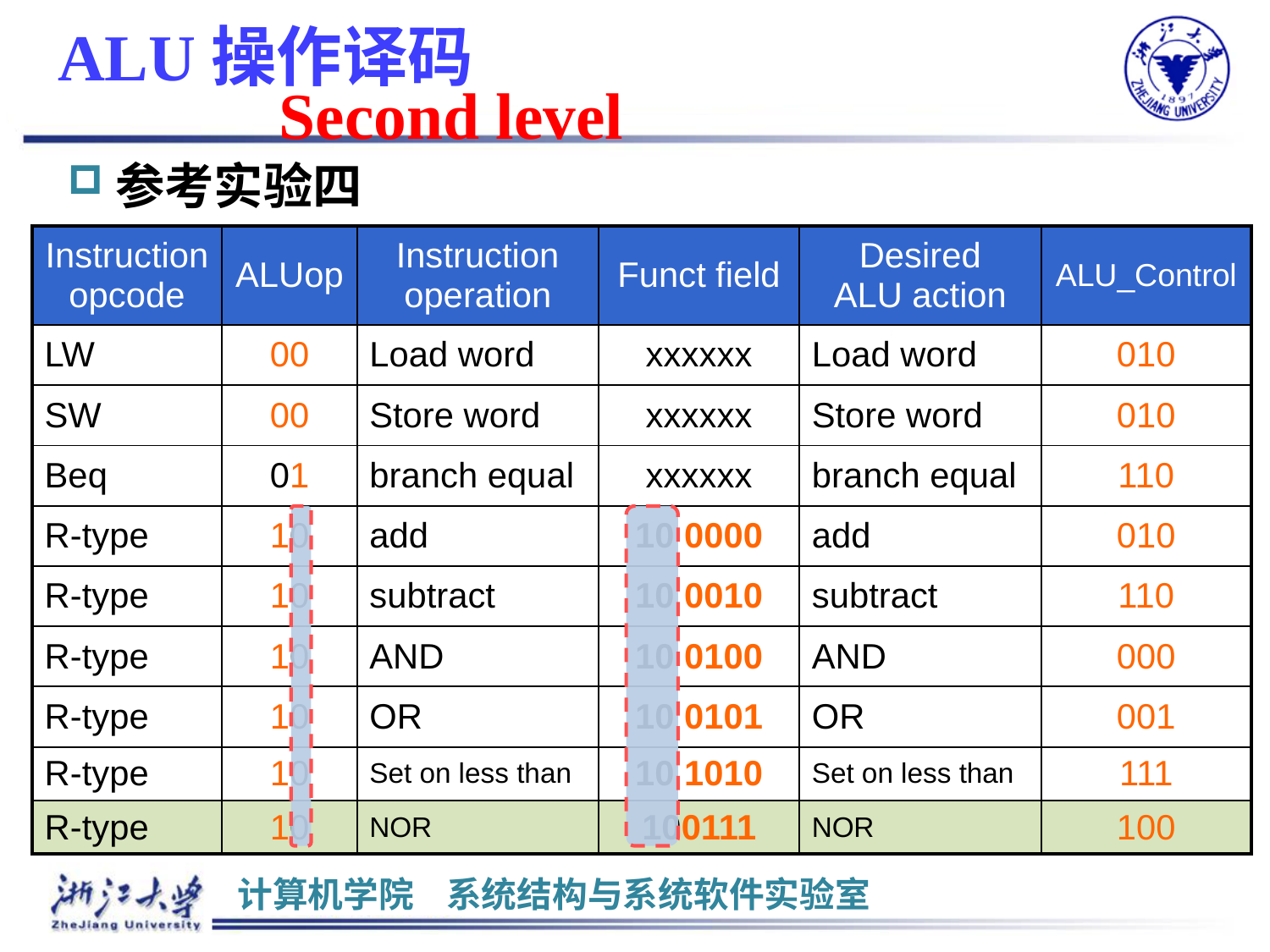

# ALU操作译码 Second level
参考实验四

| Instruction opcode | ALUop | Instruction operation | Funct field | Desired ALU action | ALU\_Control |
| --- | --- | --- | --- | --- | --- |
| LW | 00 | Load word | xxxxxx | Load word | 010 |
| SW | 00 | Store word | xxxxxx | Store word | 010 |
| Beq | 01 | branch equal | xxxxxx | branch equal | 110 |
| R-type | 10 | add | 10 0000 | add | 010 |
| R-type | 10 | subtract | 10 0010 | subtract | 110 |
| R-type | 10 | AND | 10 0100 | AND | 000 |
| R-type | 10 | OR | 10 0101 | OR | 001 |
| R-type | 10 | Set on less than | 10 1010 | Set on less than | 111 |
| R-type | 10 | NOR | 100111 | NOR | 100 |